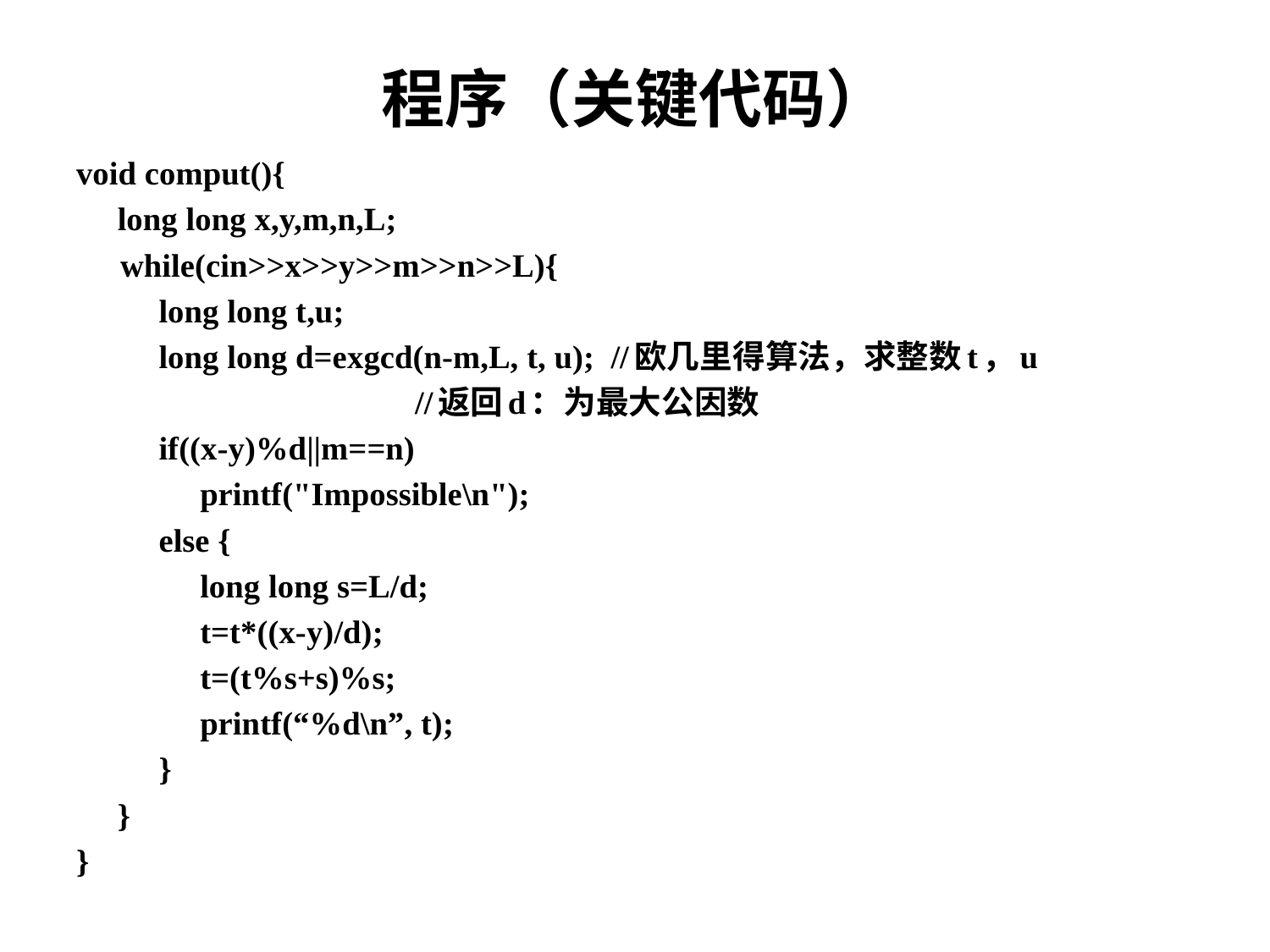

# 程序（关键代码）
void comput(){
     long long x,y,m,n,L;
	while(cin>>x>>y>>m>>n>>L){
          long long t,u;
          long long d=exgcd(n-m,L, t, u);  //欧几里得算法，求整数t，u
                                  			//返回d：为最大公因数
          if((x-y)%d||m==n)
               printf("Impossible\n");
          else {
               long long s=L/d;
               t=t*((x-y)/d);
               t=(t%s+s)%s;
               printf(“%d\n”, t);
          }
     }
}